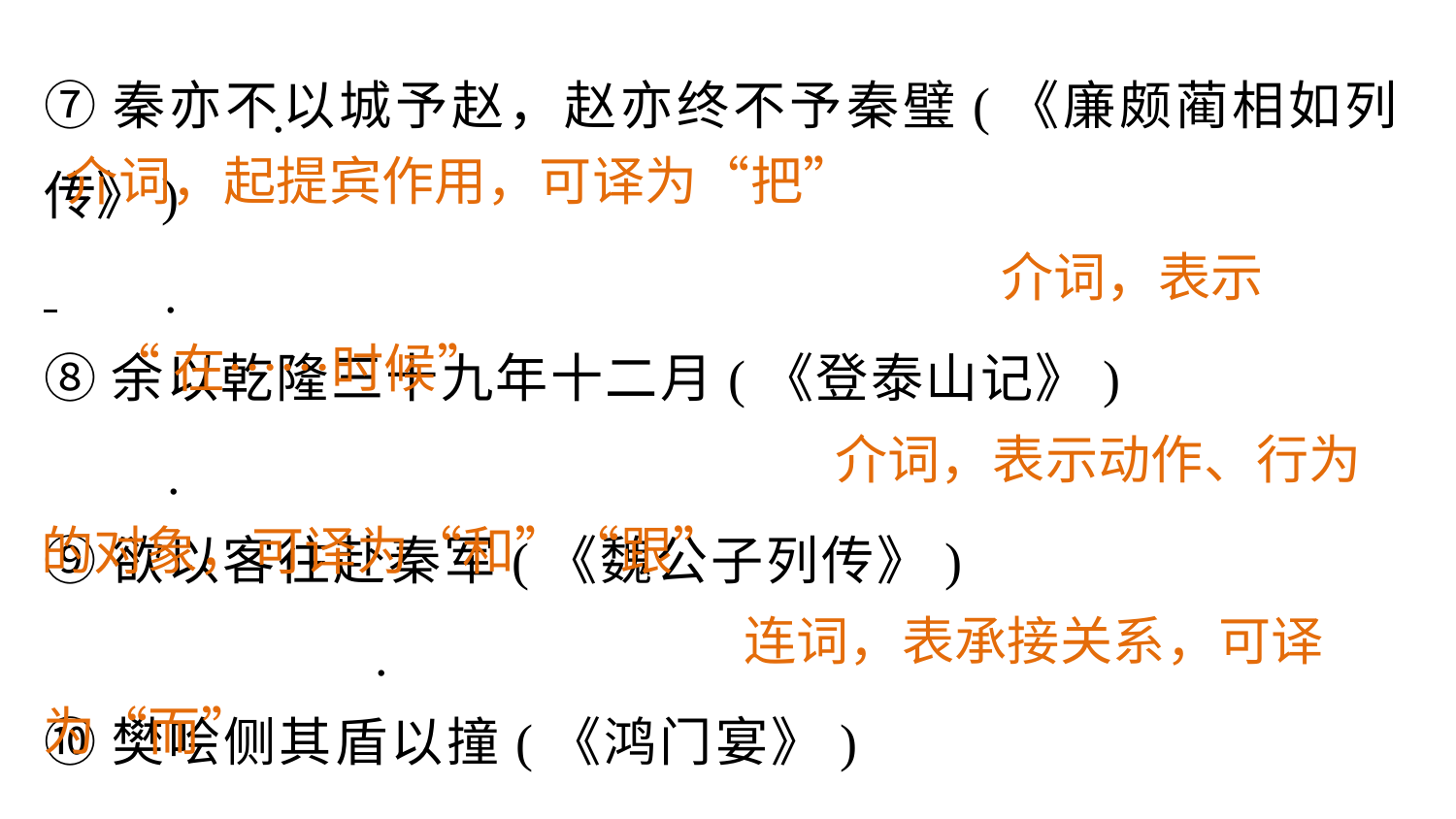

⑦秦亦不以城予赵，赵亦终不予秦璧(《廉颇蔺相如列传》)

⑧余以乾隆三十九年十二月(《登泰山记》)
⑨欲以客往赴秦军(《魏公子列传》)
⑩樊哙侧其盾以撞(《鸿门宴》)
.
介词，起提宾作用，可译为“把”
                                                                          介词，表示
“在……时候”
.
                                                                 介词，表示动作、行为的对象，可译为“和”“跟”
.
                                                         连词，表承接关系，可译为“而”
.